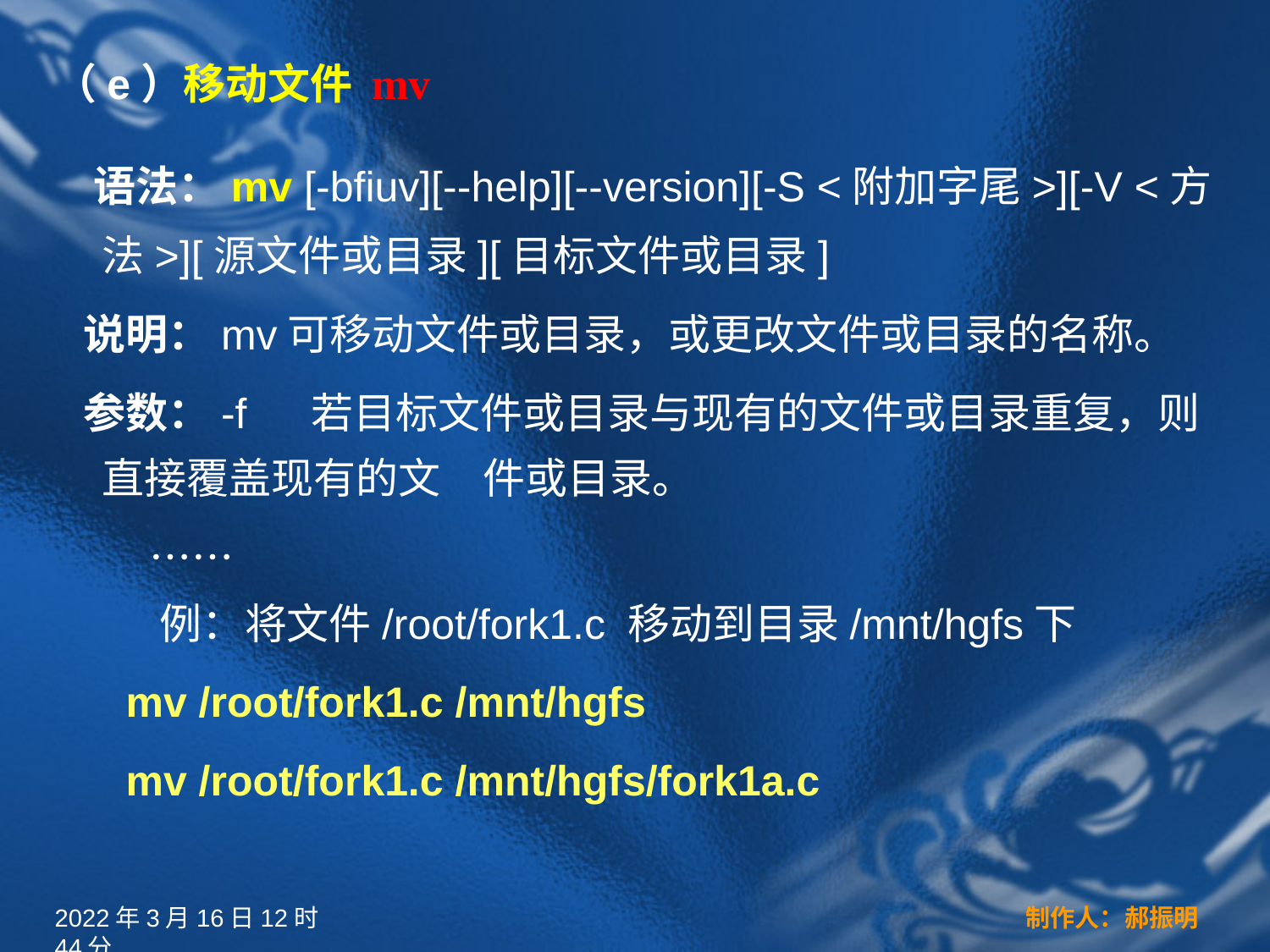

（e）移动文件 mv
  语法：mv [-bfiuv][--help][--version][-S <附加字尾>][-V <方法>][源文件或目录][目标文件或目录]
  说明：mv可移动文件或目录，或更改文件或目录的名称。
  参数：-f 　若目标文件或目录与现有的文件或目录重复，则直接覆盖现有的文　件或目录。
          …… 
     例：将文件/root/fork1.c 移动到目录/mnt/hgfs下
      mv /root/fork1.c /mnt/hgfs
      mv /root/fork1.c /mnt/hgfs/fork1a.c
2022年3月16日12时44分
制作人：郝振明